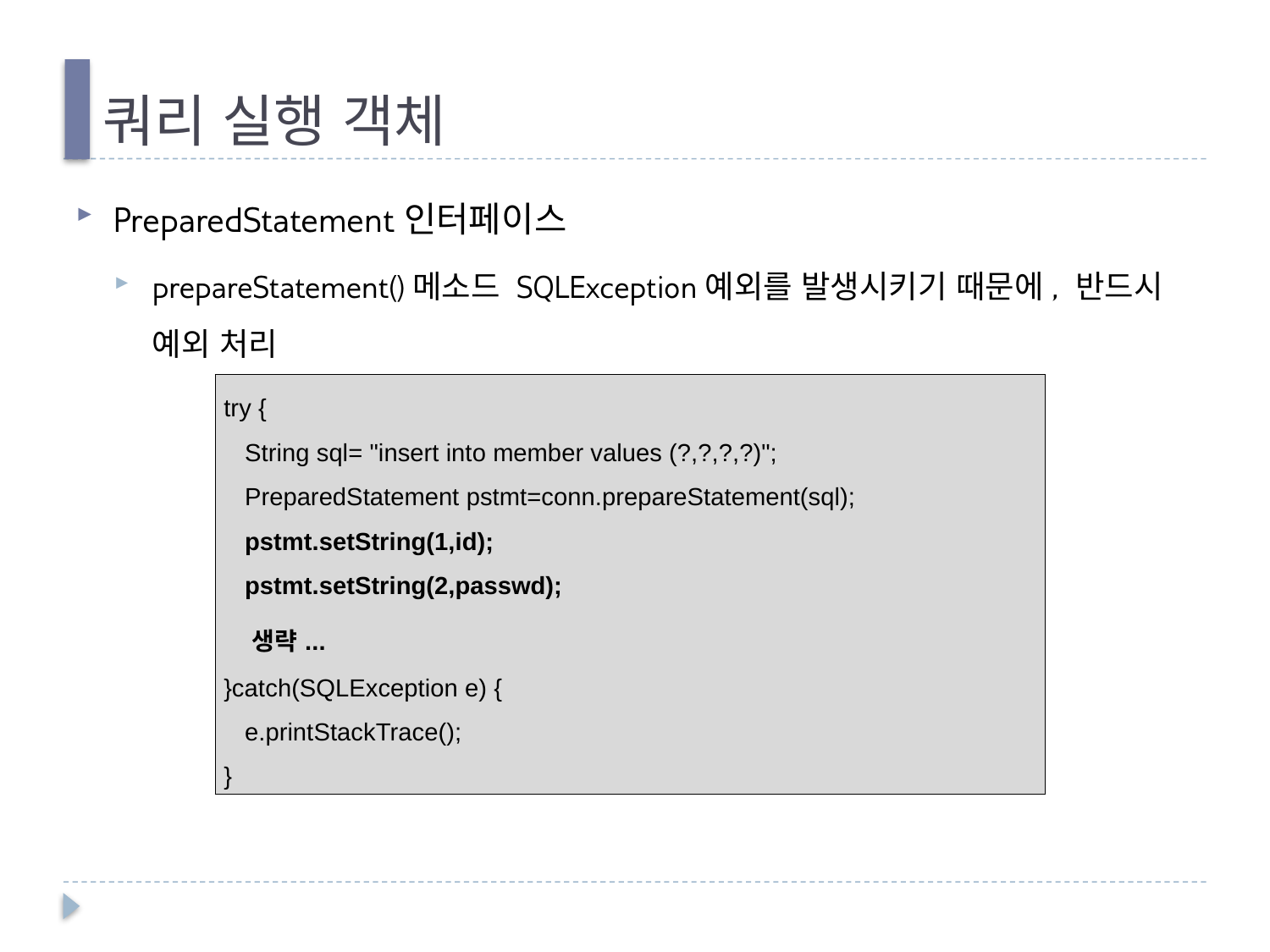

# 쿼리 실행 객체
PreparedStatement인터페이스
prepareStatement()메소드 SQLException예외를 발생시키기 때문에, 반드시 예외 처리

| try { String sql= "insert into member values (?,?,?,?)"; PreparedStatement pstmt=conn.prepareStatement(sql); pstmt.setString(1,id); pstmt.setString(2,passwd); 생략... }catch(SQLException e) { e.printStackTrace(); } |
| --- |